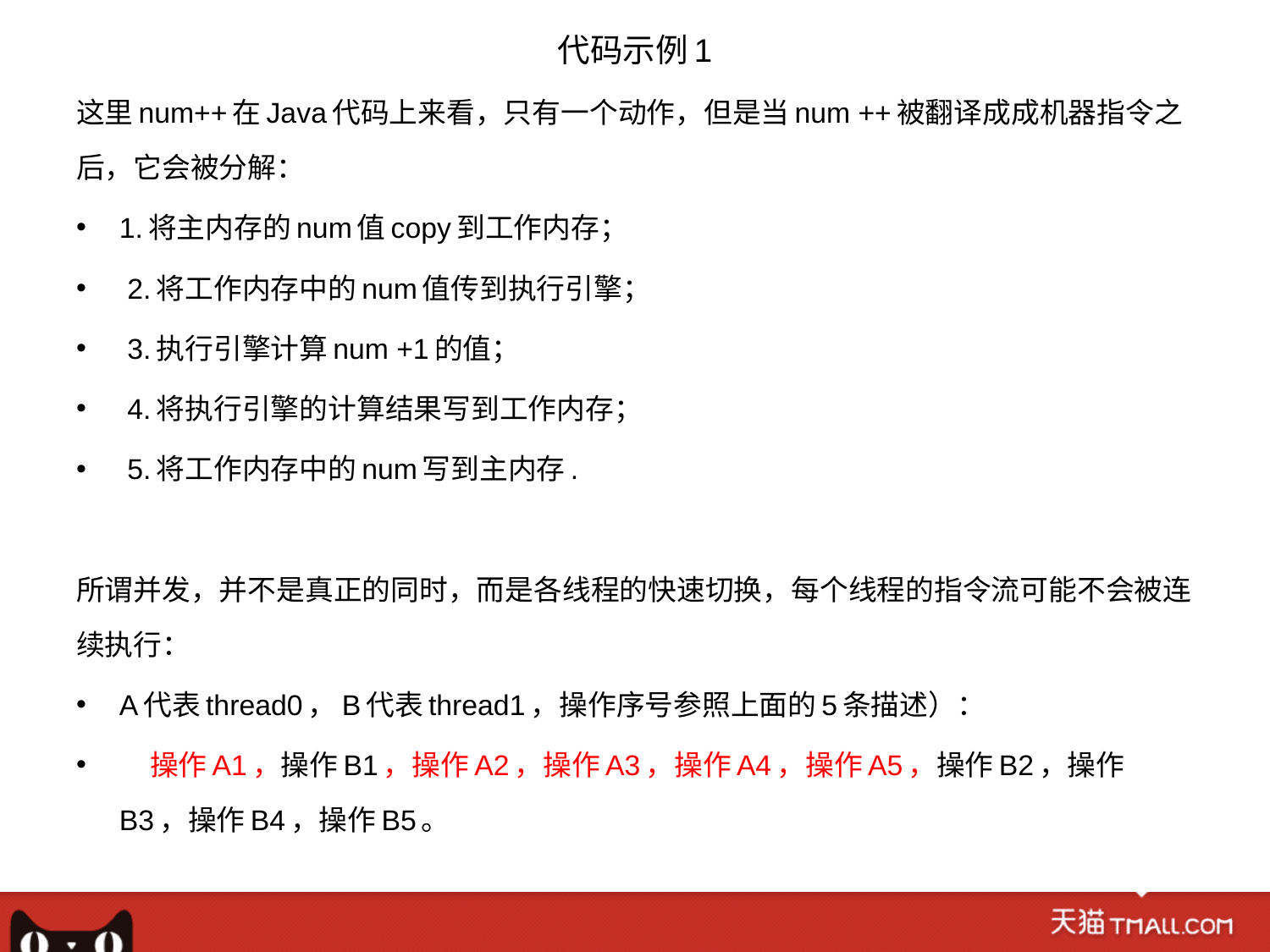

代码示例1
这里num++在Java代码上来看，只有一个动作，但是当num ++被翻译成成机器指令之后，它会被分解：
1.将主内存的num值copy到工作内存；
 2.将工作内存中的num值传到执行引擎；
 3.执行引擎计算num +1的值；
 4.将执行引擎的计算结果写到工作内存；
 5.将工作内存中的num写到主内存.

所谓并发，并不是真正的同时，而是各线程的快速切换，每个线程的指令流可能不会被连续执行：
A代表thread0，B代表thread1，操作序号参照上面的5条描述）：
    操作A1，操作B1，操作A2，操作A3，操作A4，操作A5，操作B2，操作B3，操作B4，操作B5。